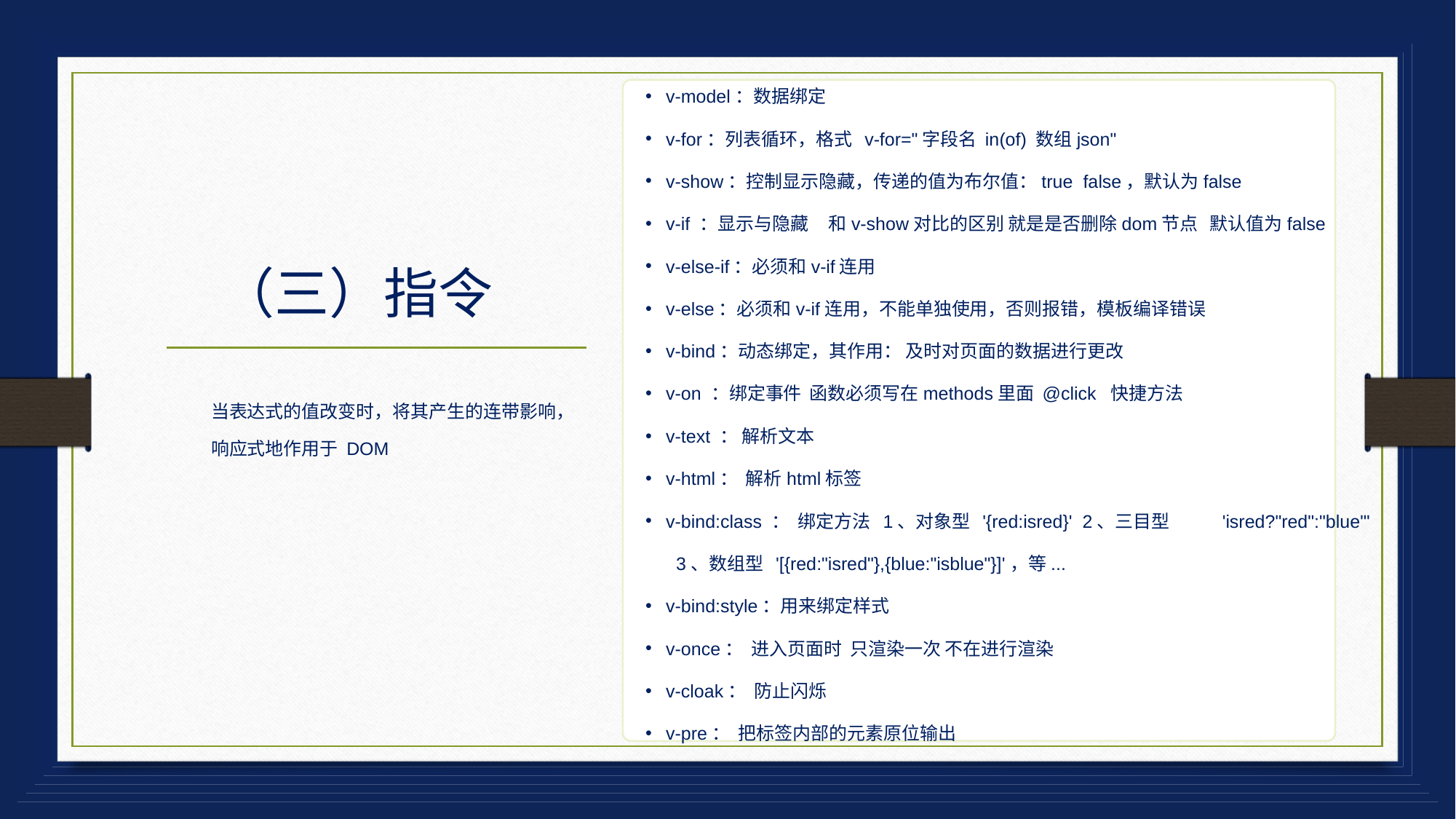

v-model：数据绑定
v-for：列表循环，格式  v-for="字段名 in(of) 数组json"
v-show：控制显示隐藏，传递的值为布尔值：true  false，默认为false
v-if ：显示与隐藏     和v-show对比的区别 就是是否删除dom节点   默认值为false
v-else-if：必须和v-if连用
v-else：必须和v-if连用，不能单独使用，否则报错，模板编译错误
v-bind：动态绑定，其作用： 及时对页面的数据进行更改
v-on ：绑定事件  函数必须写在methods里面 @click  快捷方法
v-text ： 解析文本
v-html：  解析html标签
v-bind:class ：  绑定方法  1、对象型  '{red:isred}'  2、三目型            'isred?"red":"blue"'   3、数组型  '[{red:"isred"},{blue:"isblue"}]'，等...
v-bind:style：用来绑定样式
v-once：  进入页面时  只渲染一次 不在进行渲染
v-cloak：  防止闪烁
v-pre：  把标签内部的元素原位输出

# （三）指令
当表达式的值改变时，将其产生的连带影响，响应式地作用于 DOM